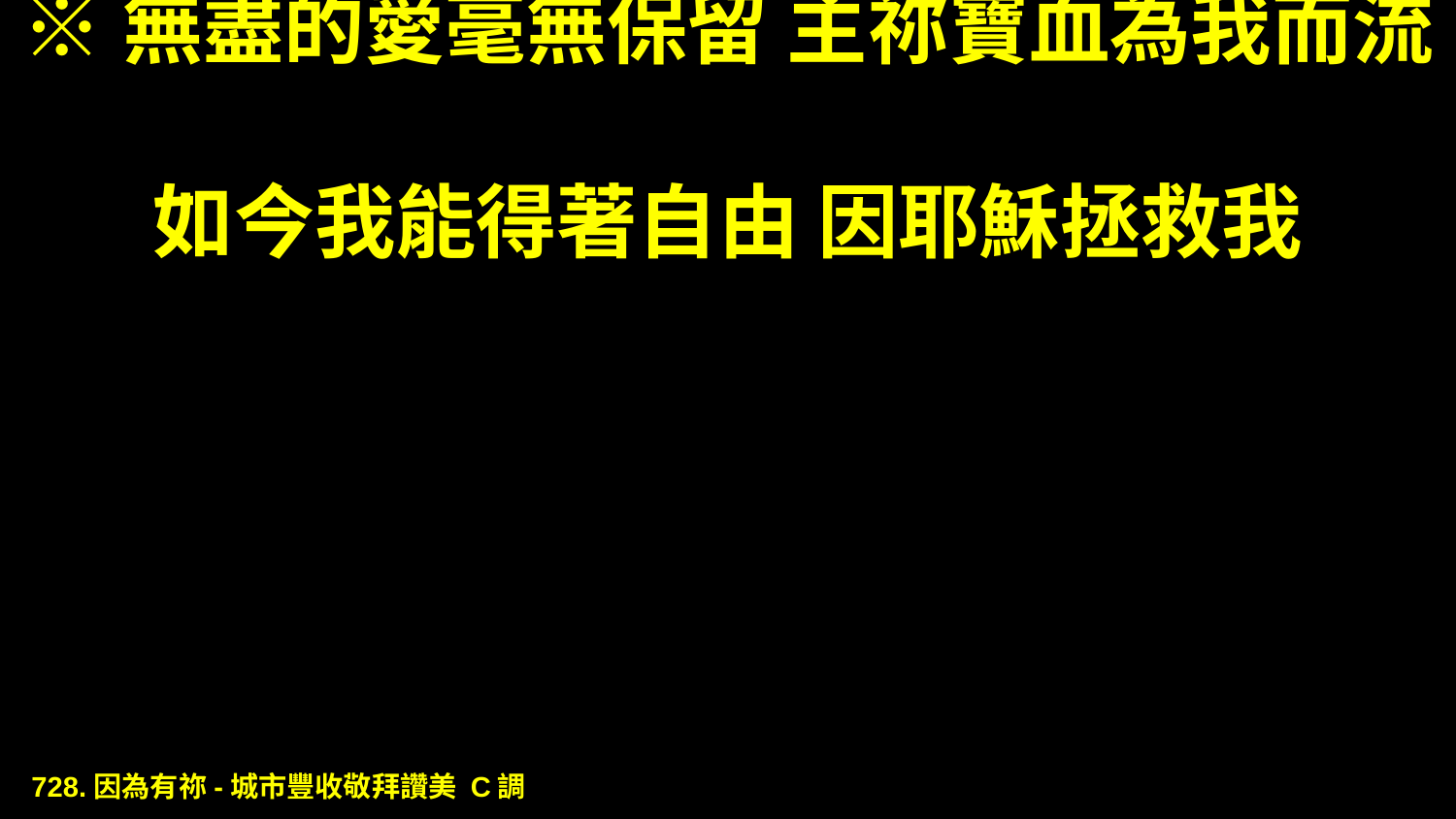

# ※無盡的愛毫無保留 主祢寶血為我而流 如今我能得著自由 因耶穌拯救我
728.因為有祢-城市豐收敬拜讚美 C調